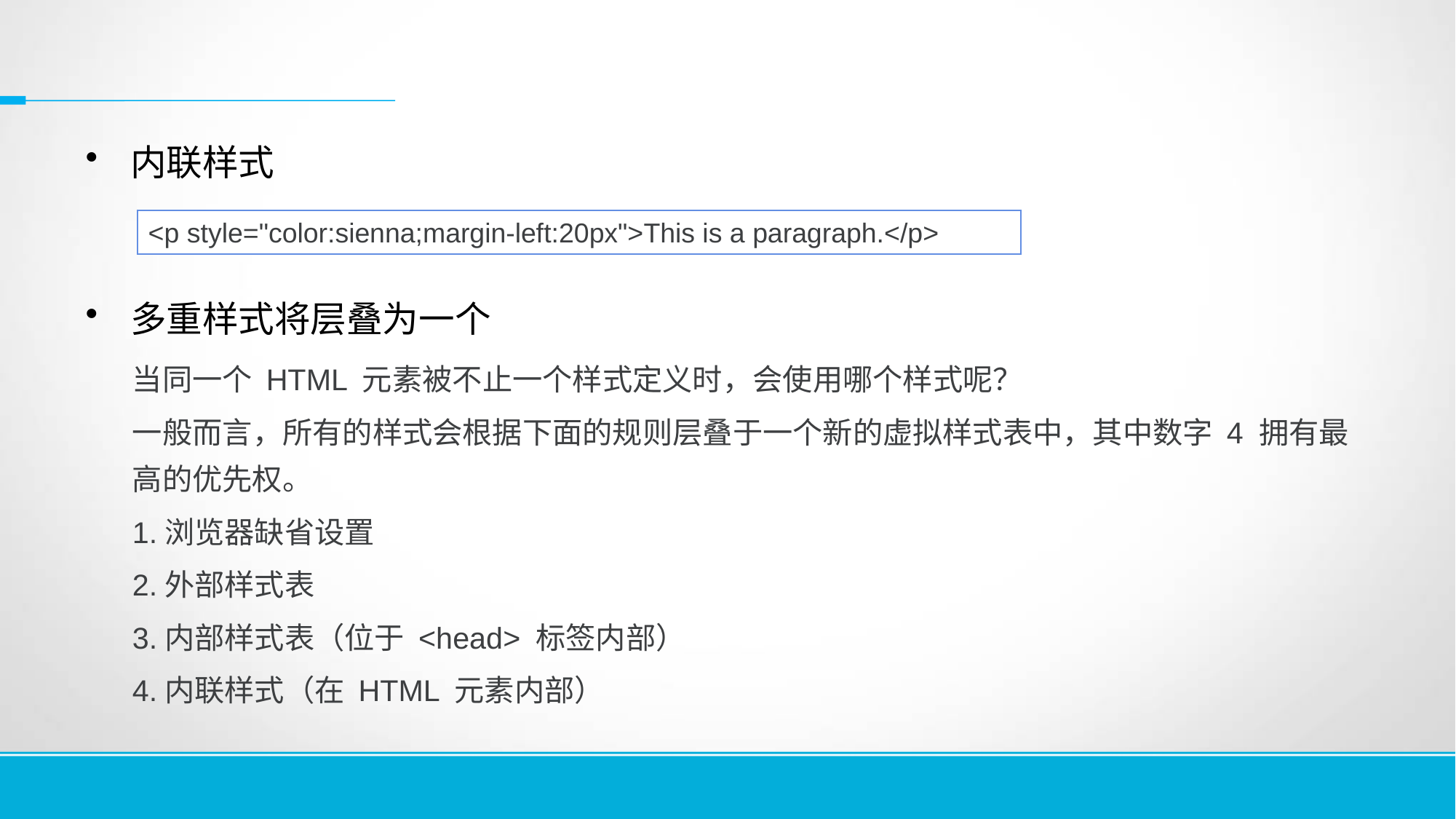

#
内联样式

多重样式将层叠为一个
当同一个 HTML 元素被不止一个样式定义时，会使用哪个样式呢？
一般而言，所有的样式会根据下面的规则层叠于一个新的虚拟样式表中，其中数字 4 拥有最高的优先权。
1.浏览器缺省设置
2.外部样式表
3.内部样式表（位于 <head> 标签内部）
4.内联样式（在 HTML 元素内部）
<p style="color:sienna;margin-left:20px">This is a paragraph.</p>